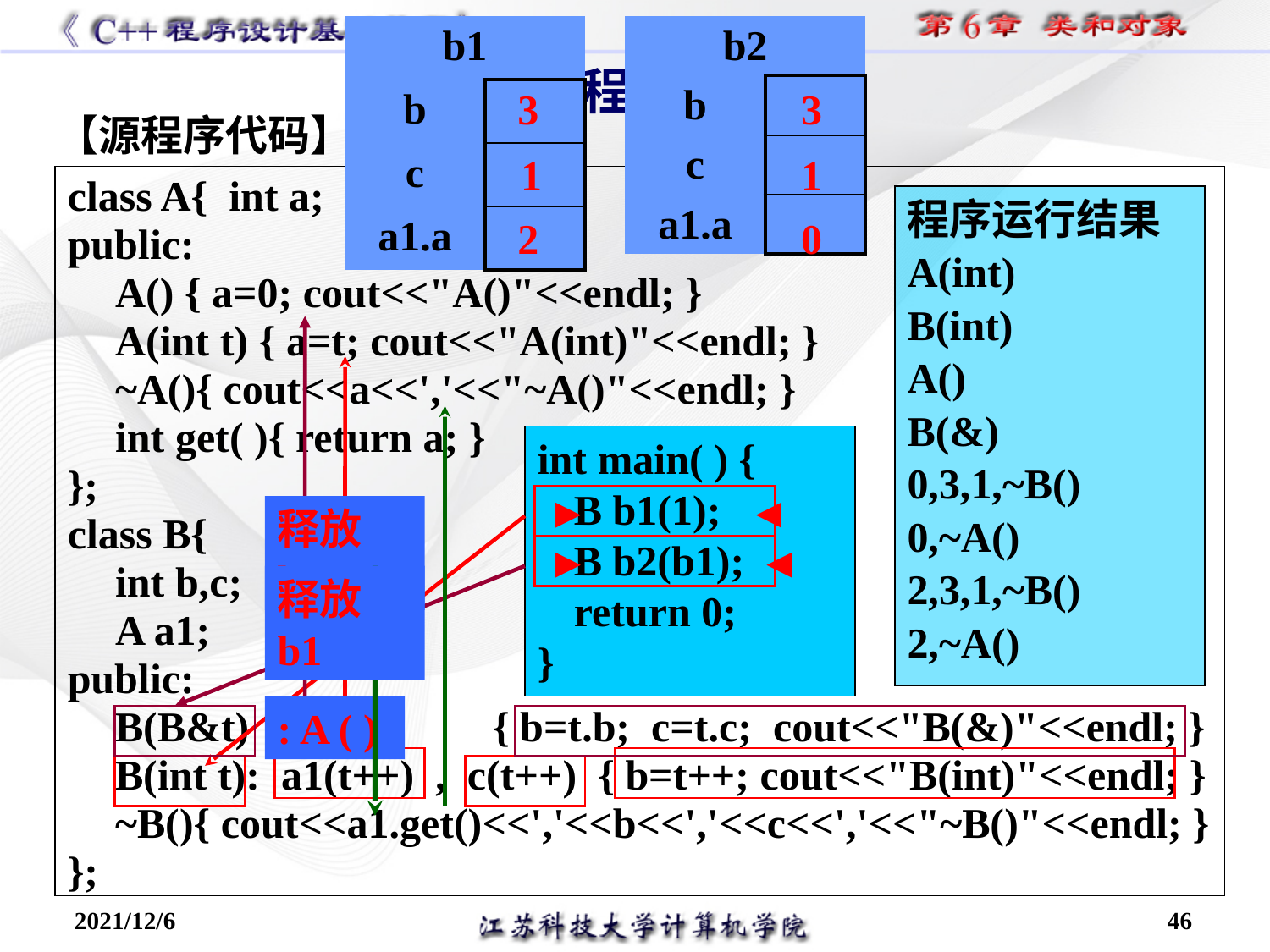

| b1 |  |
| --- | --- |
| b |  |
| c |  |
| a1.a |  |
| b2 |  |
| --- | --- |
| b |  |
| c |  |
| a1.a |  |
6.9 程序举例
3
3
【源程序代码】
1
1
class A{  int a;
public:
	A() { a=0; cout<<"A()"<<endl; }
	A(int t) { a=t; cout<<"A(int)"<<endl; }
	~A(){ cout<<a<<','<<"~A()"<<endl; }
	int get( ){ return a; }
};
class B{
	int b,c;
	A a1;
public:
	B(B&t)                       { b=t.b;  c=t.c;  cout<<"B(&)"<<endl; }
	B(int t):  a1(t++)  ,  c(t++)  { b=t++; cout<<"B(int)"<<endl; }
	~B(){ cout<<a1.get()<<','<<b<<','<<c<<','<<"~B()"<<endl; }
};
程序运行结果
A(int)
B(int)
A()
B(&)
0,3,1,~B()
0,~A()
2,3,1,~B()
2,~A()
2
0

int main( ) {
	B b1(1);
	B b2(b1);
	return 0;
}
►               ◄
释放b2

►                ◄

释放b1

: A ( )